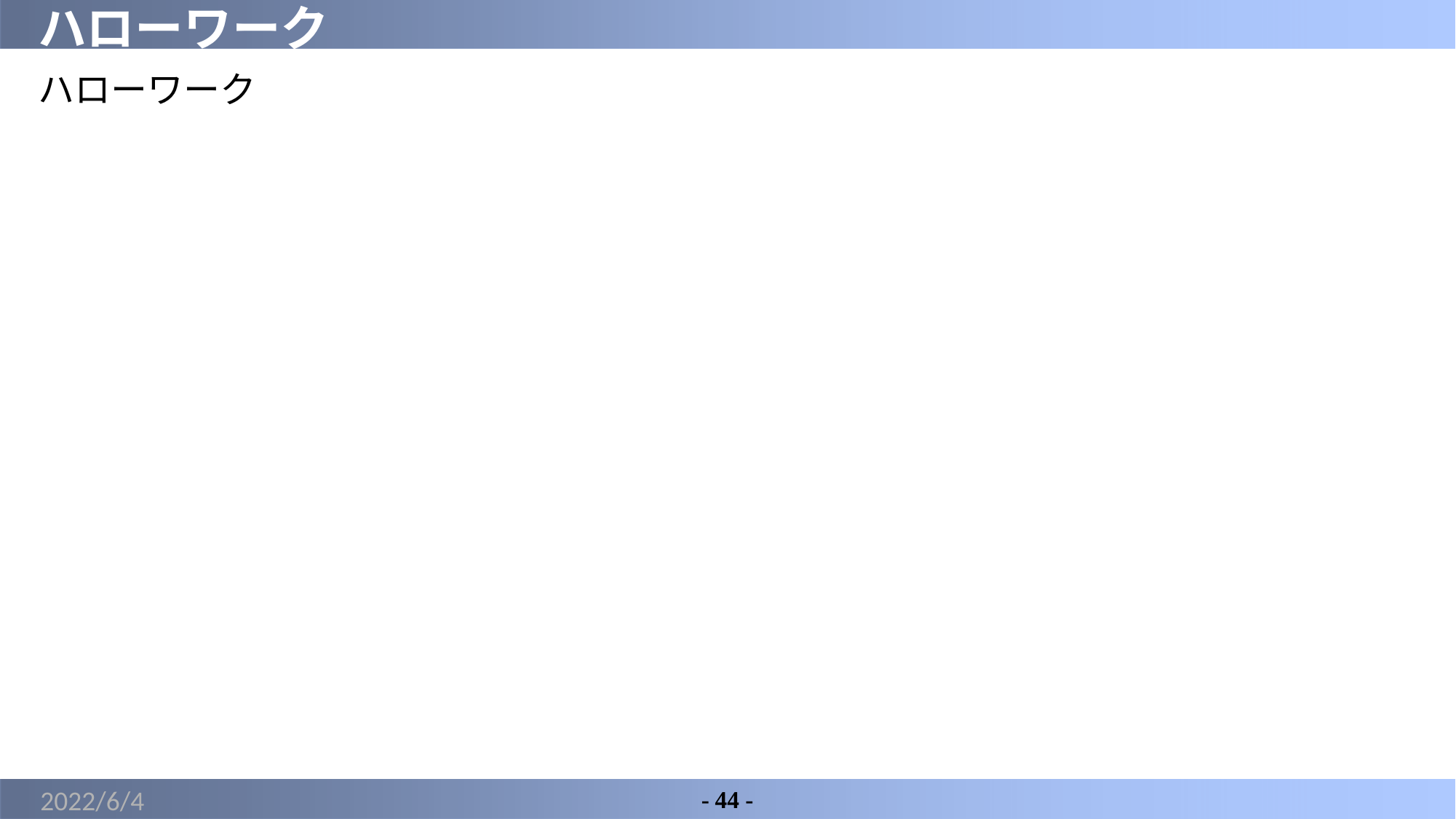

# ハローワーク
ハローワーク
2022/6/4
- 44 -